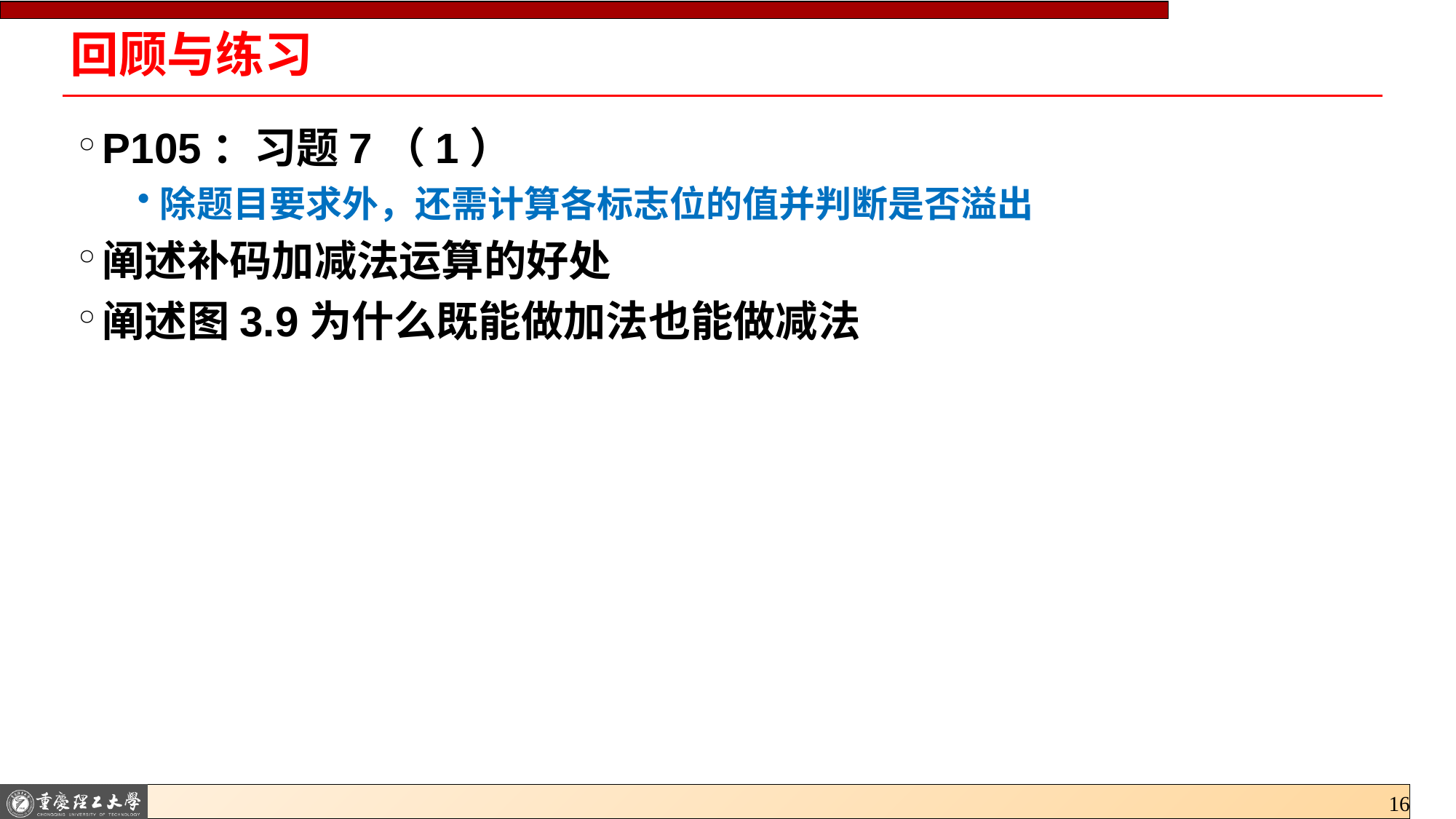

# 回顾与练习
P105：习题7（1）
除题目要求外，还需计算各标志位的值并判断是否溢出
阐述补码加减法运算的好处
阐述图3.9为什么既能做加法也能做减法